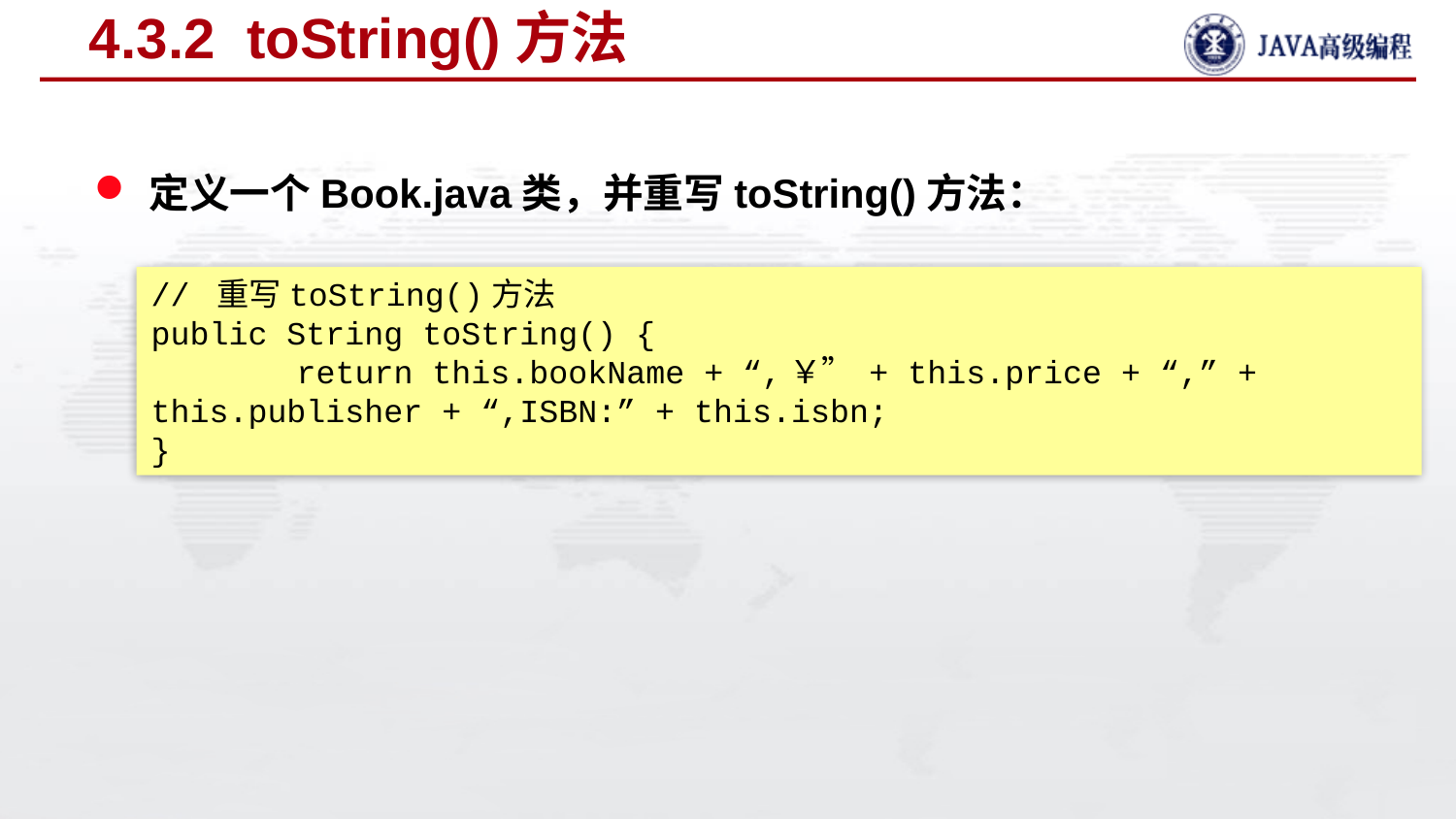

# 4.3.2  toString()方法
定义一个Book.java类，并重写toString()方法：

// 重写toString()方法
public String toString() {
	return this.bookName + “,￥” + this.price + “,” + 	this.publisher + “,ISBN:” + this.isbn;
}